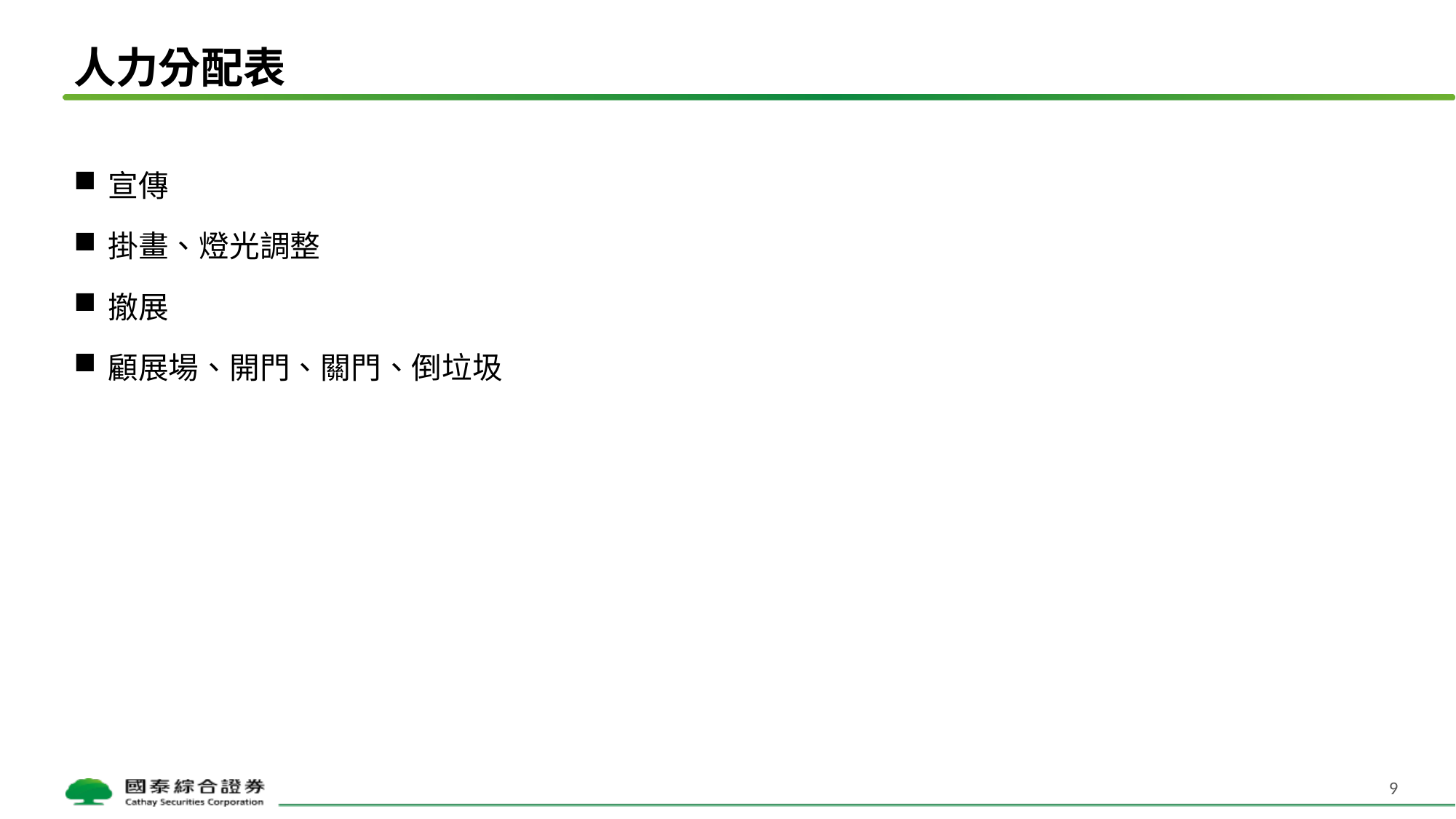

# 人力分配表
宣傳
掛畫、燈光調整
撤展
顧展場、開門、關門、倒垃圾

9